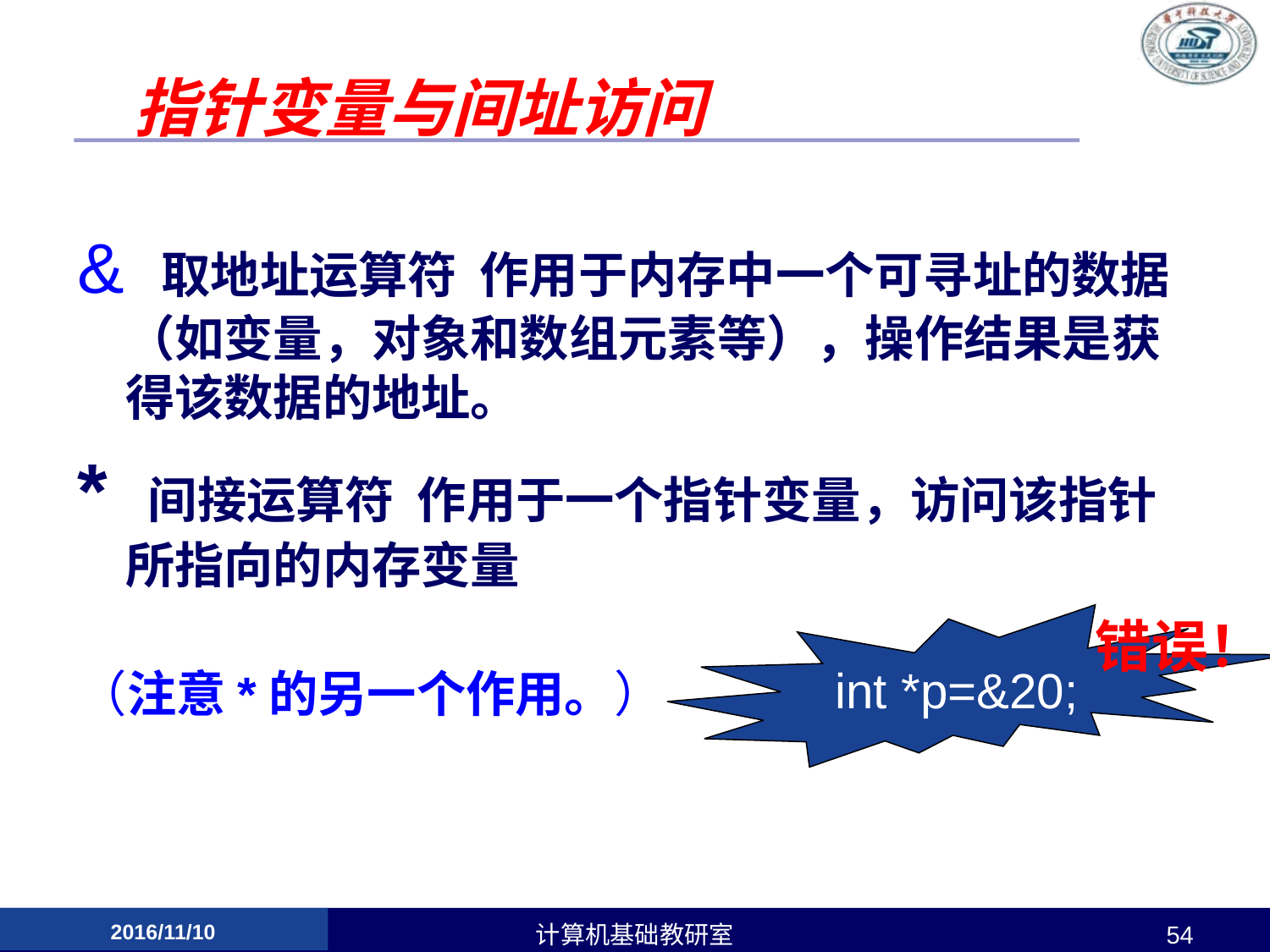

# 指针变量与间址访问
& 取地址运算符  作用于内存中一个可寻址的数据（如变量，对象和数组元素等），操作结果是获得该数据的地址。
* 间接运算符  作用于一个指针变量，访问该指针所指向的内存变量
（注意*的另一个作用。）
int *p=&20;
错误！
2016/11/10
计算机基础教研室
54